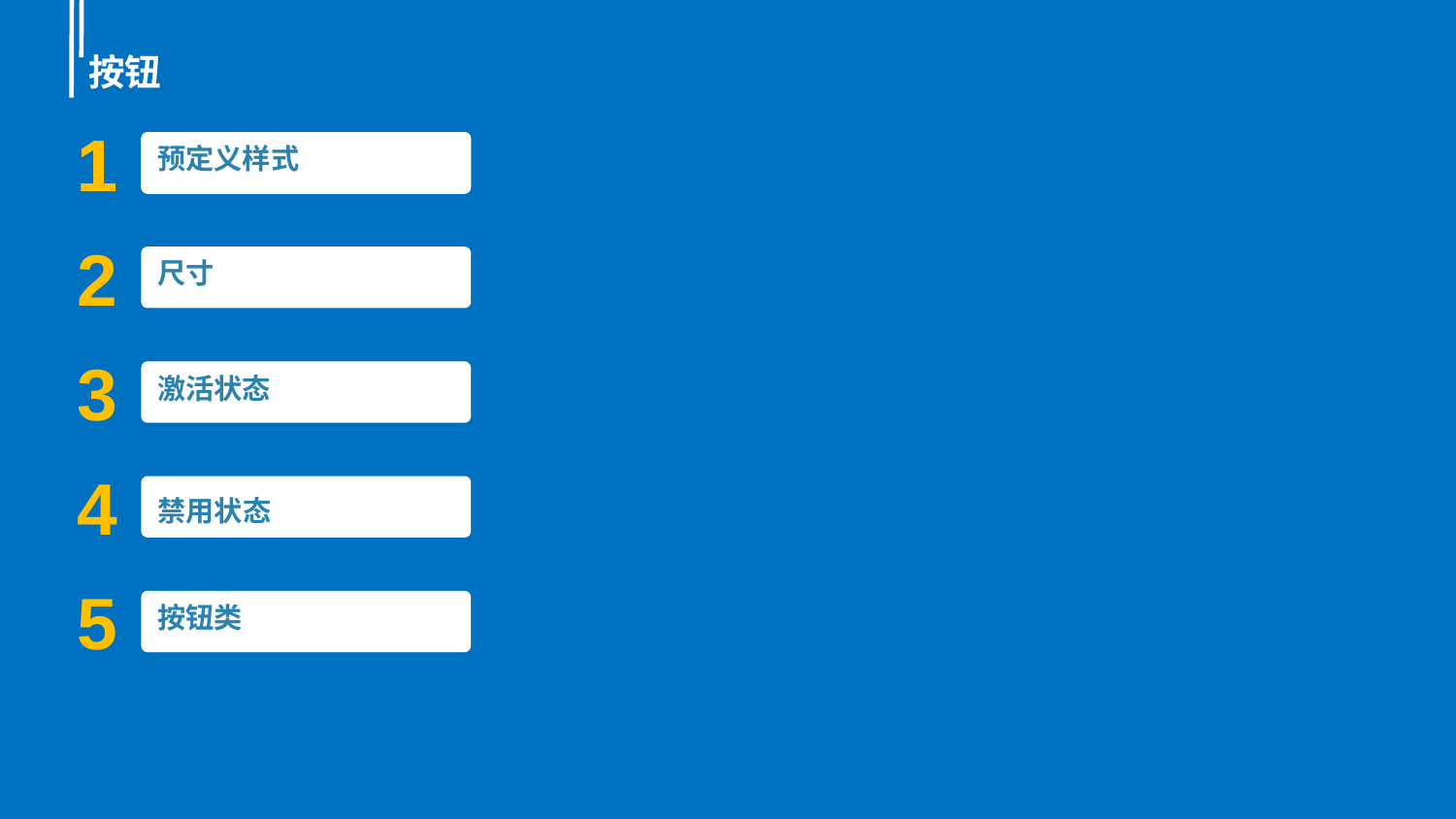

按钮
1
1
1
1
1

HTML5 文档类型

HTML5 文档类型

HTML5 文档类型

预定义样式

2

尺寸

3
排版
激活状态

4

禁用状态
5

按钮类